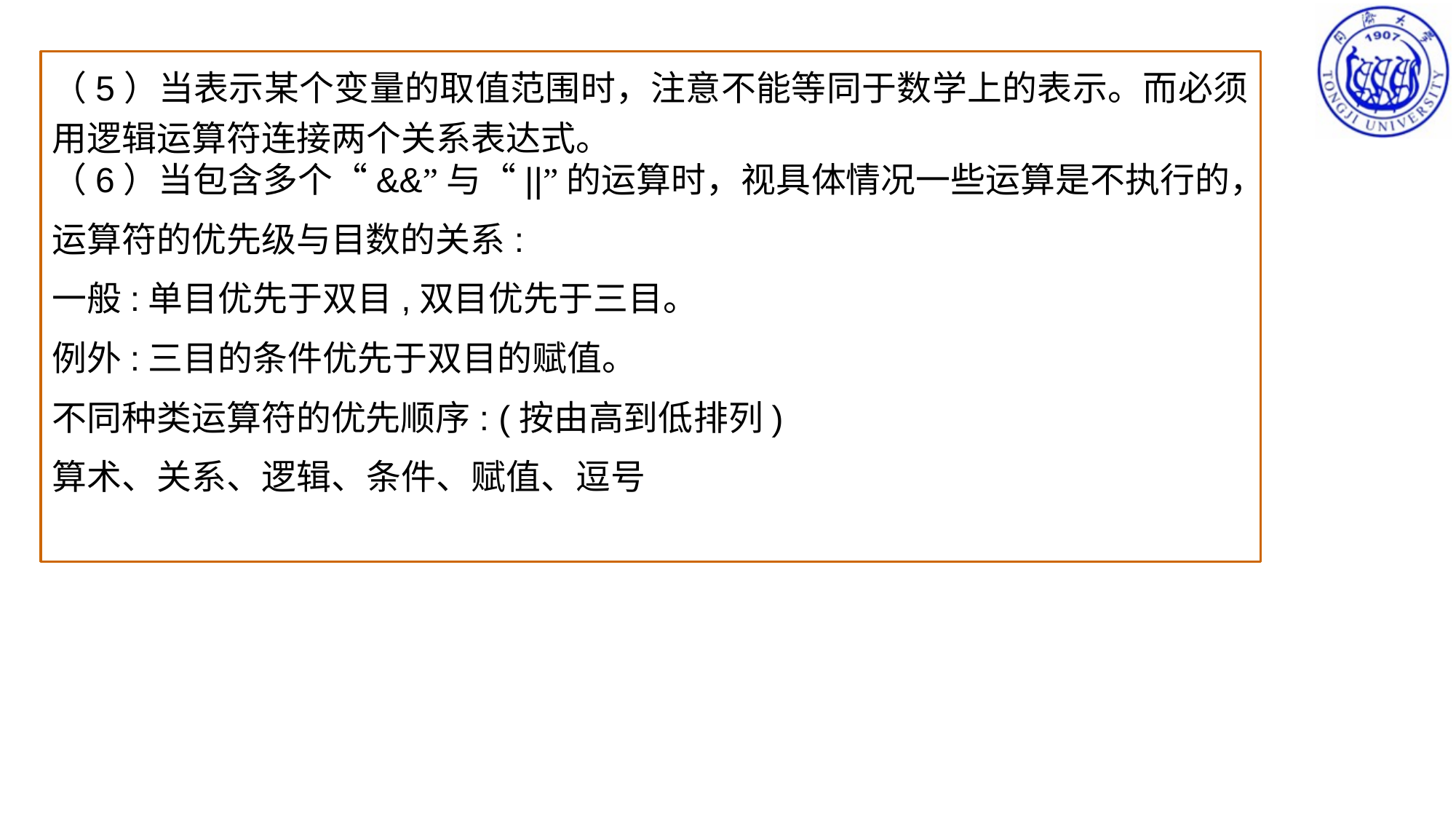

（5）当表示某个变量的取值范围时，注意不能等同于数学上的表示。而必须用逻辑运算符连接两个关系表达式。
（6）当包含多个“&&”与“||”的运算时，视具体情况一些运算是不执行的，
运算符的优先级与目数的关系:
一般:单目优先于双目,双目优先于三目。
例外:三目的条件优先于双目的赋值。
不同种类运算符的优先顺序: (按由高到低排列)
算术、关系、逻辑、条件、赋值、逗号